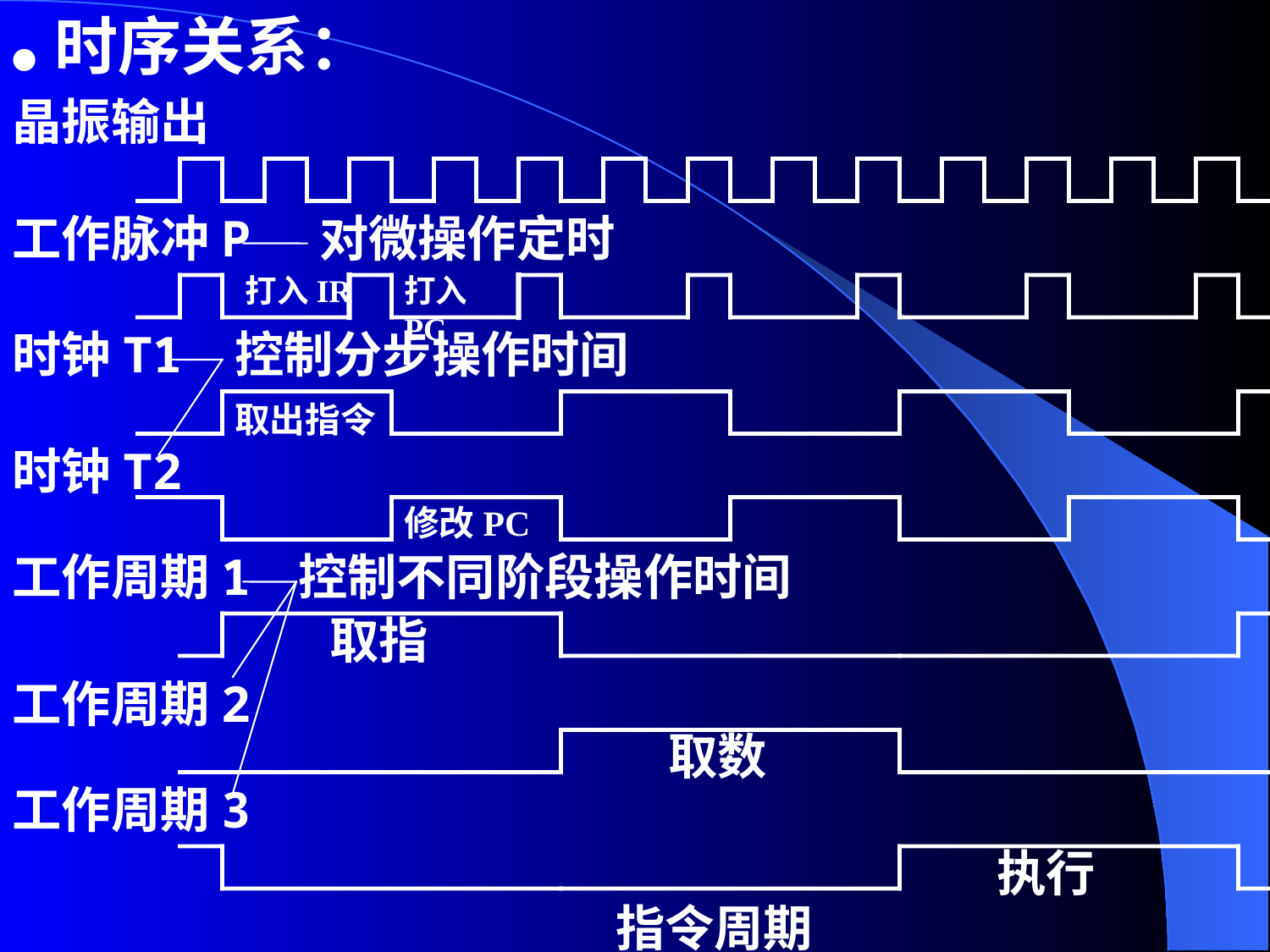

●  时序关系：
晶振输出

工作脉冲P
对微操作定时

打入IR
打入PC

时钟T1
控制分步操作时间

取出指令
时钟T2
修改PC

工作周期1
控制不同阶段操作时间

取指

工作周期2
取数

工作周期3
执行

指令周期